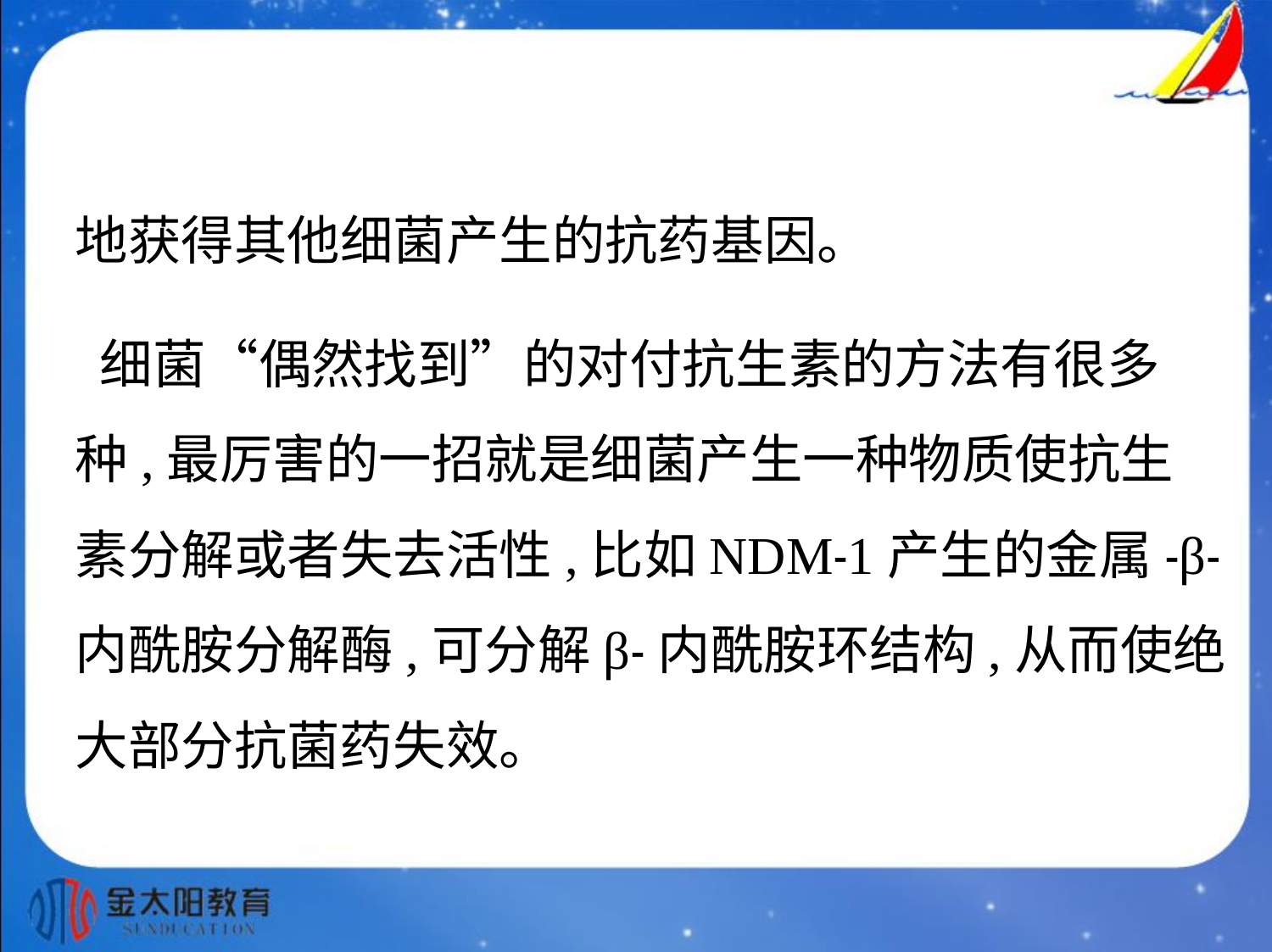

地获得其他细菌产生的抗药基因。
 细菌“偶然找到”的对付抗生素的方法有很多
种,最厉害的一招就是细菌产生一种物质使抗生
素分解或者失去活性,比如NDM-1产生的金属-β-
内酰胺分解酶,可分解β-内酰胺环结构,从而使绝
大部分抗菌药失效。